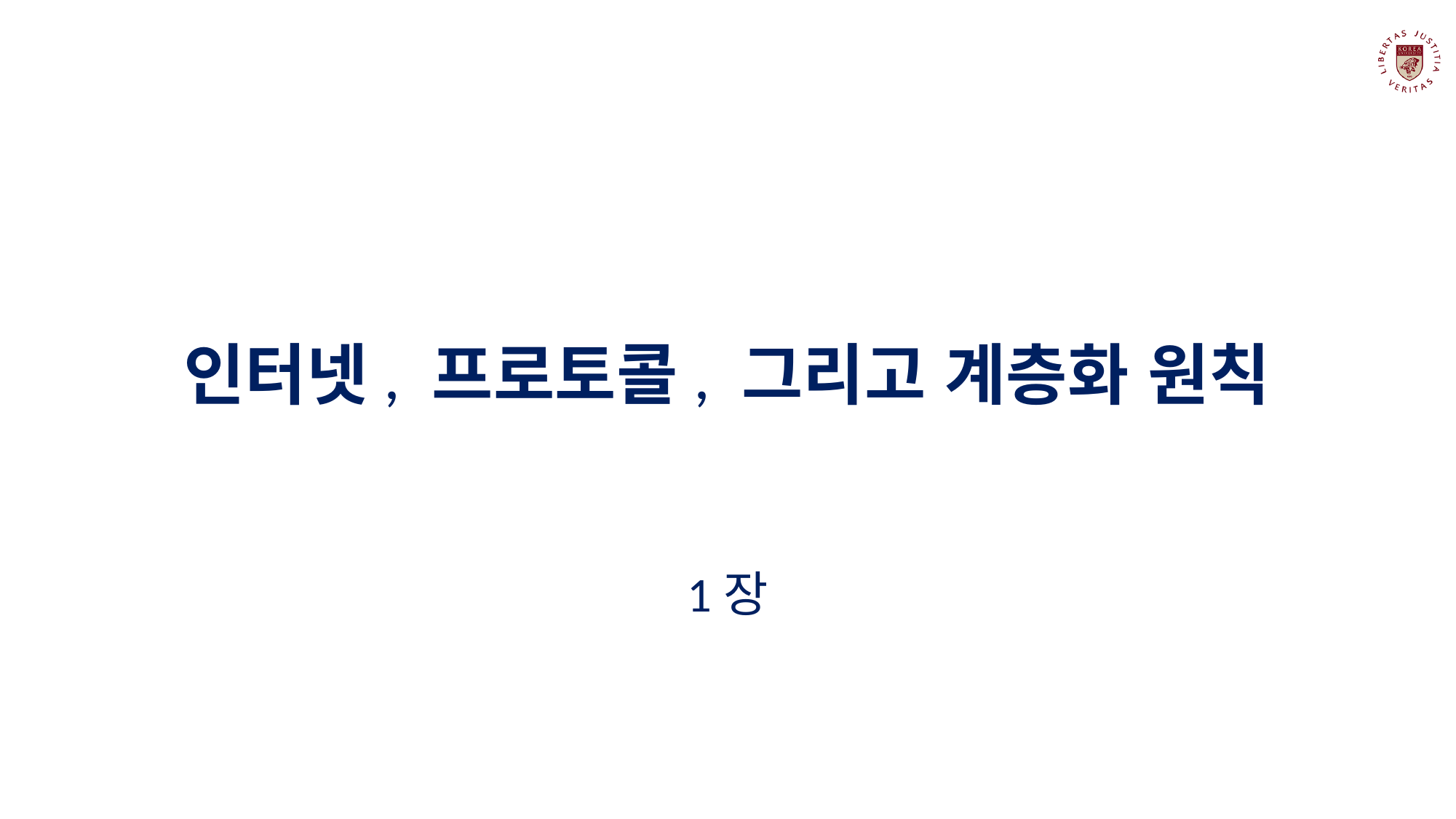

# 인터넷, 프로토콜, 그리고 계층화 원칙
1장